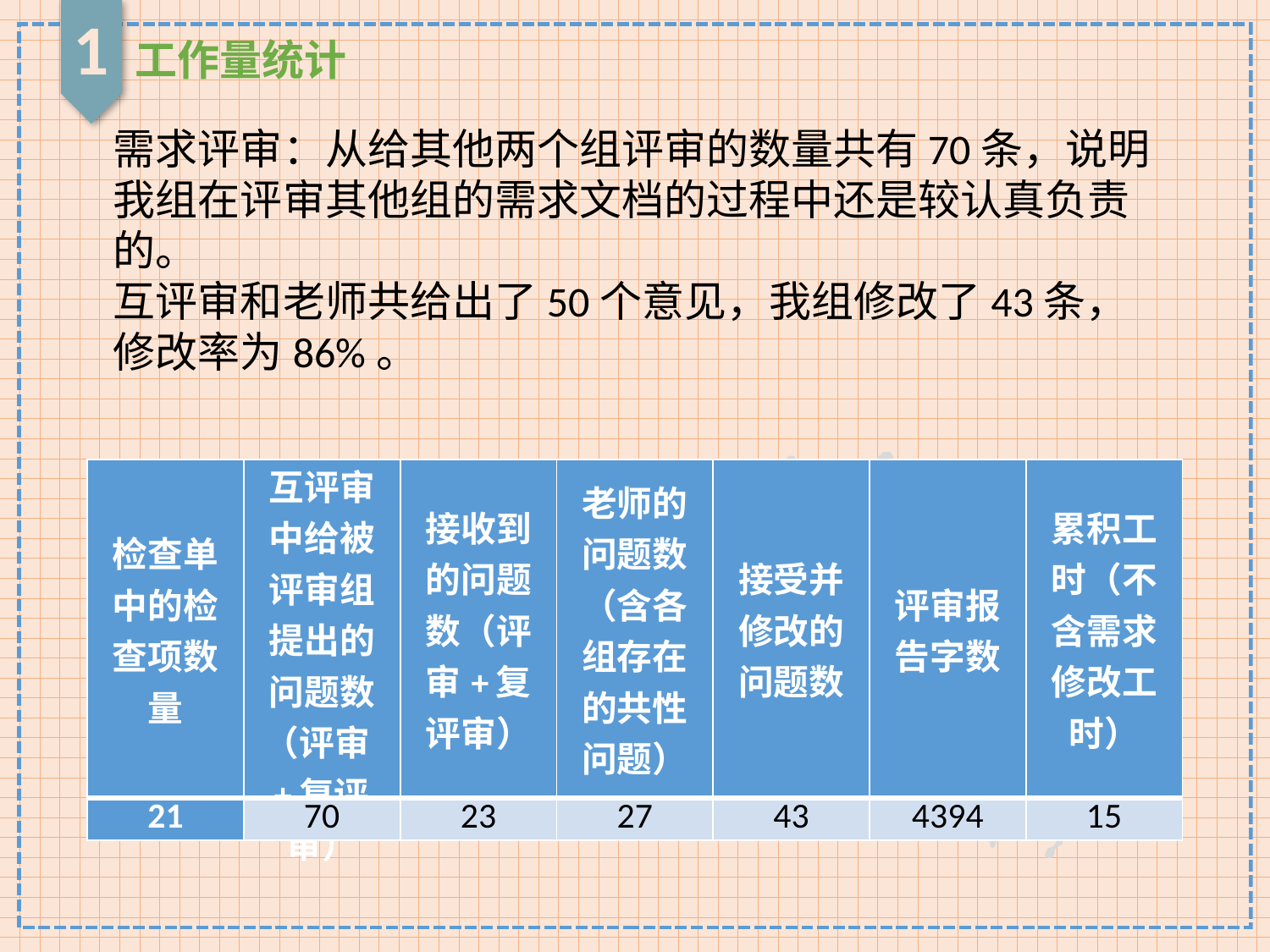

1
工作量统计
需求评审：从给其他两个组评审的数量共有70条，说明我组在评审其他组的需求文档的过程中还是较认真负责的。
互评审和老师共给出了50个意见，我组修改了43条，修改率为86%。

| 检查单中的检查项数量 | 互评审中给被评审组提出的问题数（评审+复评审） | 接收到的问题数（评审+复评审） | 老师的问题数（含各组存在的共性问题） | 接受并修改的问题数 | 评审报告字数 | 累积工时（不含需求修改工时） |
| --- | --- | --- | --- | --- | --- | --- |
| 21 | 70 | 23 | 27 | 43 | 4394 | 15 |